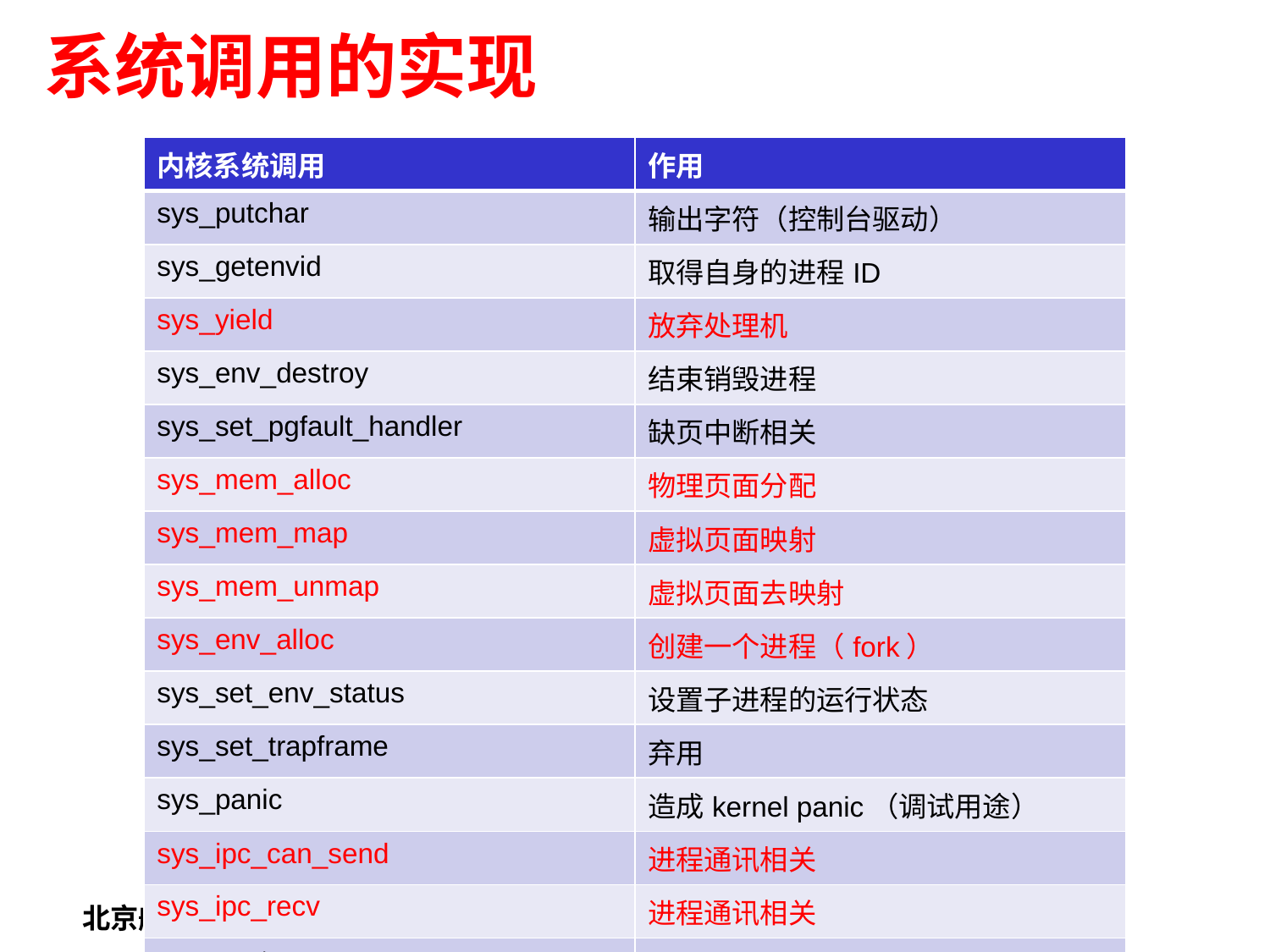

# 系统调用的实现
| 内核系统调用 | 作用 |
| --- | --- |
| sys\_putchar | 输出字符（控制台驱动） |
| sys\_getenvid | 取得自身的进程ID |
| sys\_yield | 放弃处理机 |
| sys\_env\_destroy | 结束销毁进程 |
| sys\_set\_pgfault\_handler | 缺页中断相关 |
| sys\_mem\_alloc | 物理页面分配 |
| sys\_mem\_map | 虚拟页面映射 |
| sys\_mem\_unmap | 虚拟页面去映射 |
| sys\_env\_alloc | 创建一个进程（fork） |
| sys\_set\_env\_status | 设置子进程的运行状态 |
| sys\_set\_trapframe | 弃用 |
| sys\_panic | 造成kernel panic（调试用途） |
| sys\_ipc\_can\_send | 进程通讯相关 |
| sys\_ipc\_recv | 进程通讯相关 |
| sys\_cgetc | 输入字符（控制台驱动） |